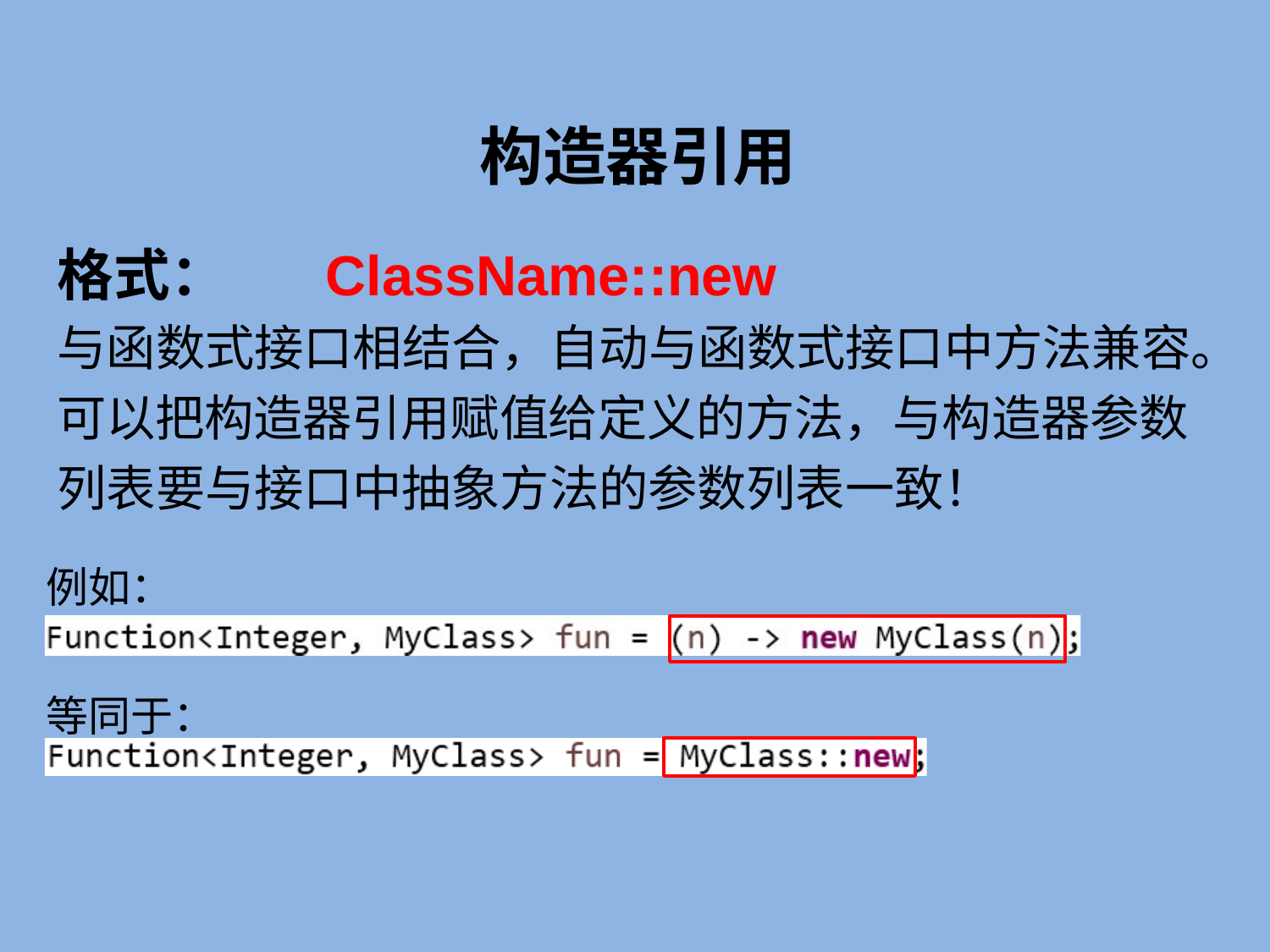

# 构造器引用
格式：	ClassName::new
与函数式接口相结合，自动与函数式接口中方法兼容。
可以把构造器引用赋值给定义的方法，与构造器参数 列表要与接口中抽象方法的参数列表一致！
例如：

等同于：